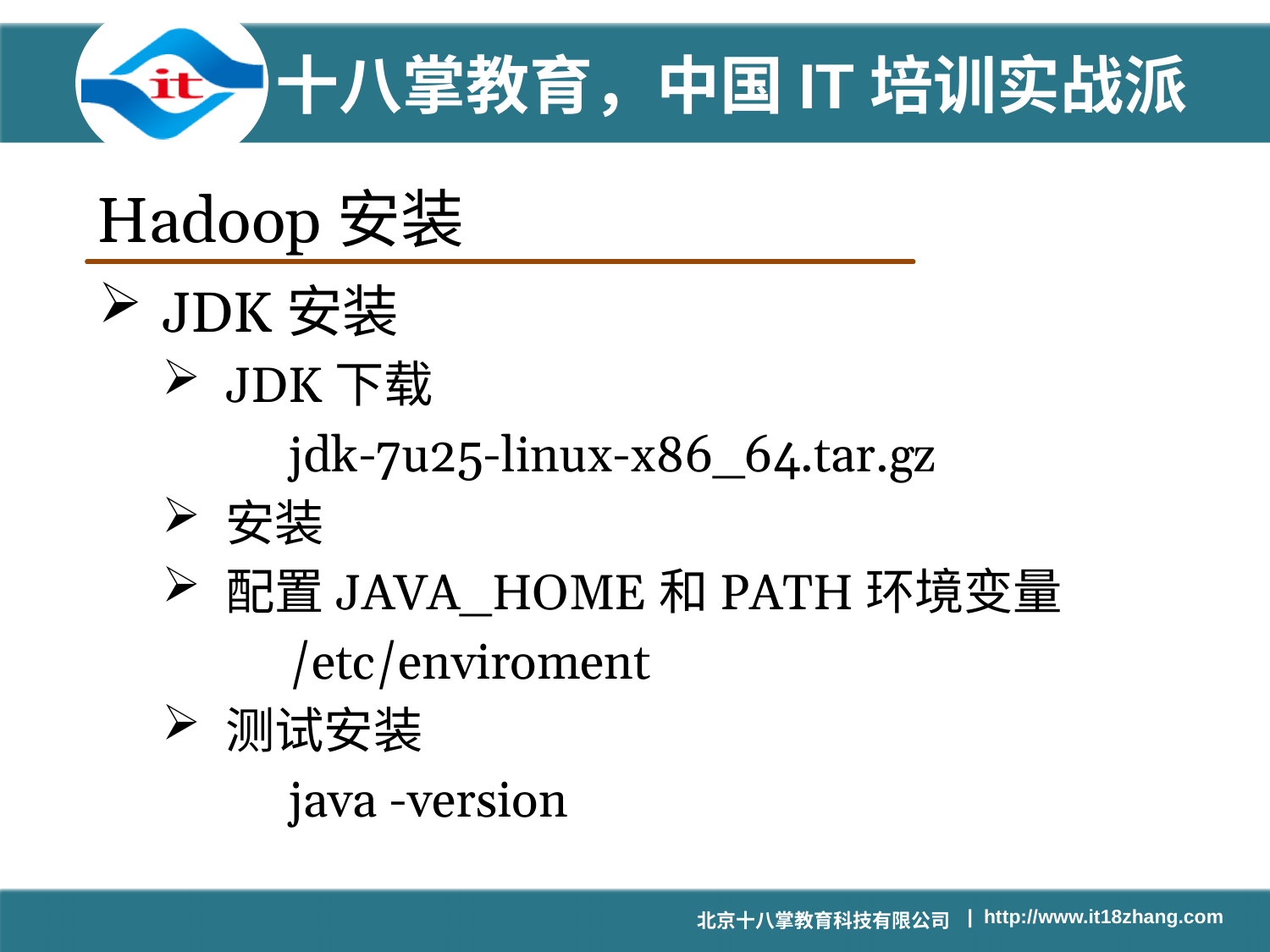

# Hadoop安装
JDK安装
JDK下载
	jdk-7u25-linux-x86_64.tar.gz
安装
配置JAVA_HOME和PATH环境变量
	/etc/enviroment
测试安装
	java -version